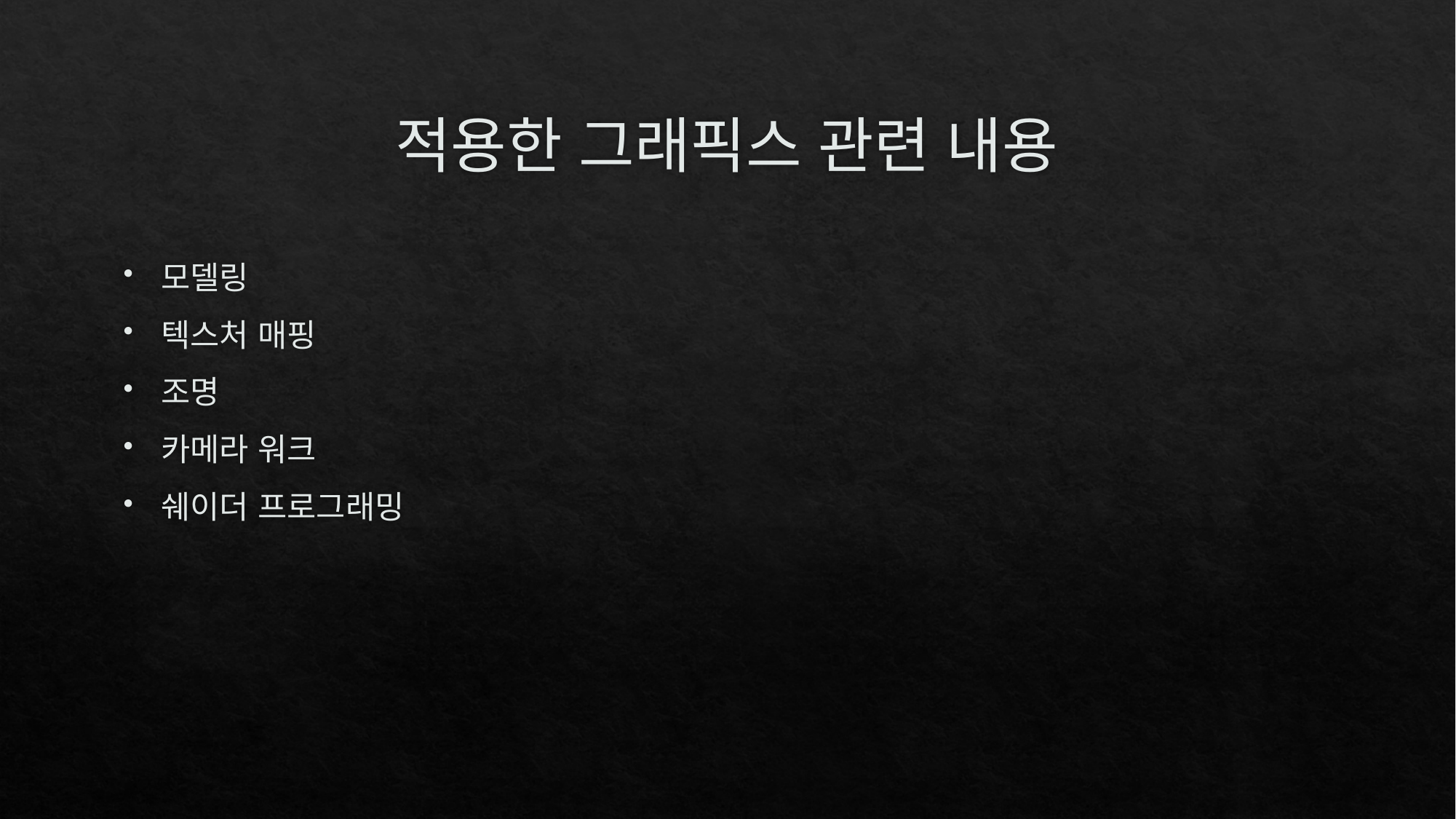

# 적용한 그래픽스 관련 내용
모델링
텍스처 매핑
조명
카메라 워크
쉐이더 프로그래밍